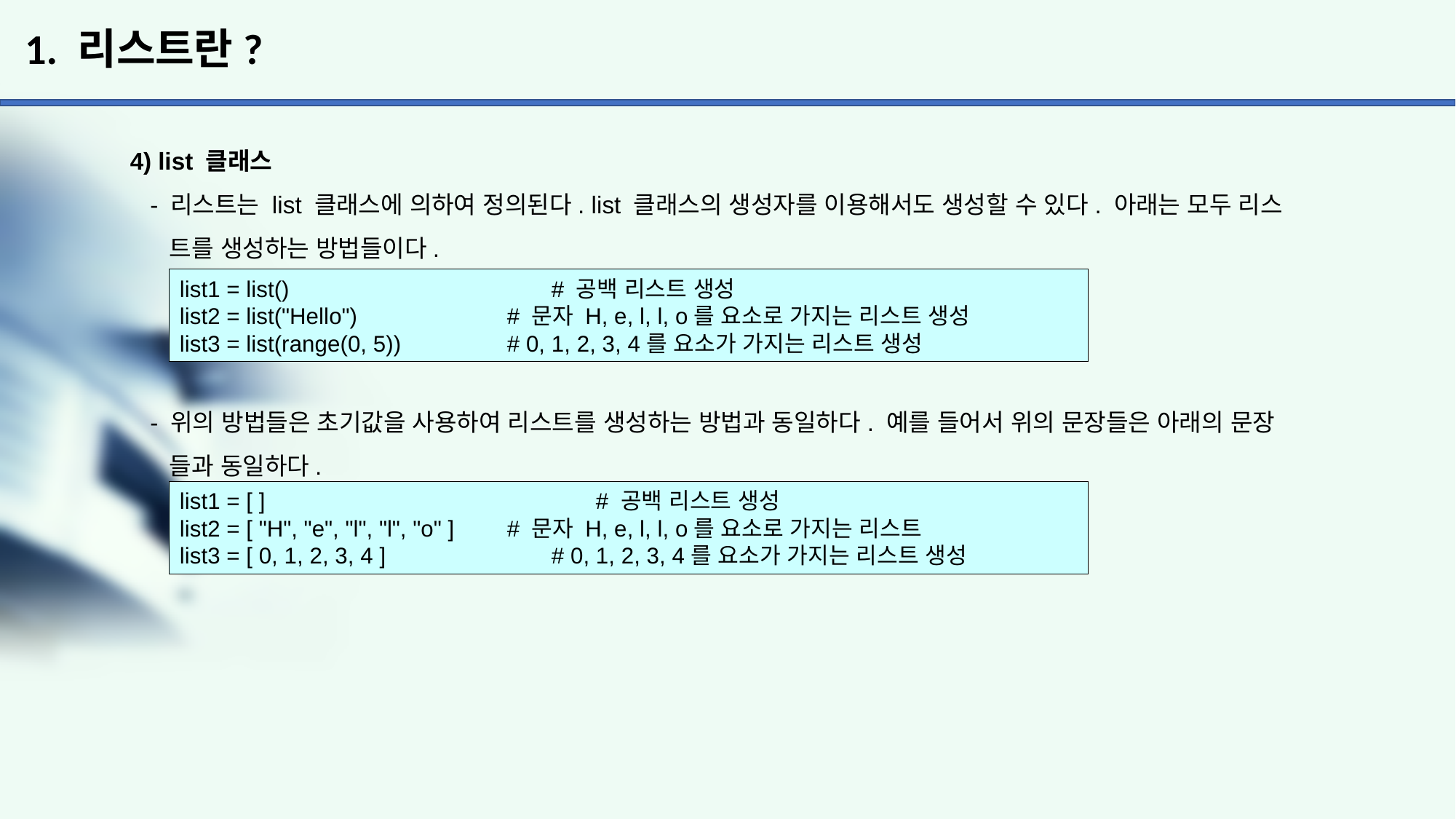

# 1. 리스트란?
4) list 클래스
   - 리스트는 list 클래스에 의하여 정의된다. list 클래스의 생성자를 이용해서도 생성할 수 있다. 아래는 모두 리스
     트를 생성하는 방법들이다.

   - 위의 방법들은 초기값을 사용하여 리스트를 생성하는 방법과 동일하다. 예를 들어서 위의 문장들은 아래의 문장
     들과 동일하다.

list1 = list()		       # 공백 리스트 생성
list2 = list("Hello")		# 문자 H, e, l, l, o를 요소로 가지는 리스트 생성
list3 = list(range(0, 5))	# 0, 1, 2, 3, 4를 요소가 가지는 리스트 생성
list1 = [ ] 			              # 공백 리스트 생성
list2 = [ "H", "e", "l", "l", "o" ] 	# 문자 H, e, l, l, o를 요소로 가지는 리스트
list3 = [ 0, 1, 2, 3, 4 ]		       # 0, 1, 2, 3, 4를 요소가 가지는 리스트 생성